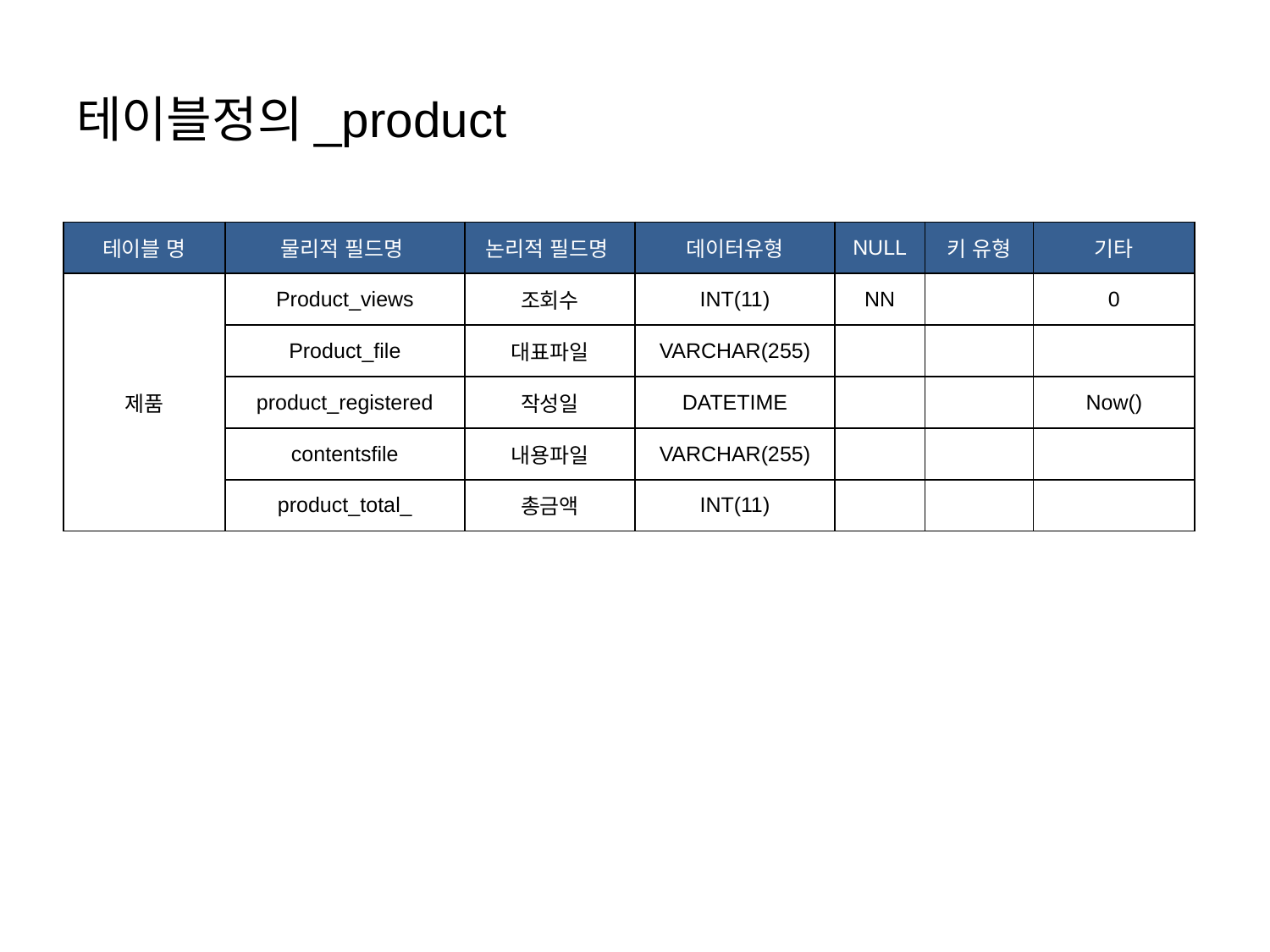

# 테이블정의_product
| 테이블 명 | 물리적 필드명 | 논리적 필드명 | 데이터유형 | NULL | 키 유형 | 기타 |
| --- | --- | --- | --- | --- | --- | --- |
| 제품 | Product\_views | 조회수 | INT(11) | NN |  | 0 |
|  | Product\_file | 대표파일 | VARCHAR(255) |  |  |  |
|  | product\_registered | 작성일 | DATETIME |  |  | Now() |
|  | contentsfile | 내용파일 | VARCHAR(255) |  |  |  |
|  | product\_total\_ | 총금액 | INT(11) |  |  |  |